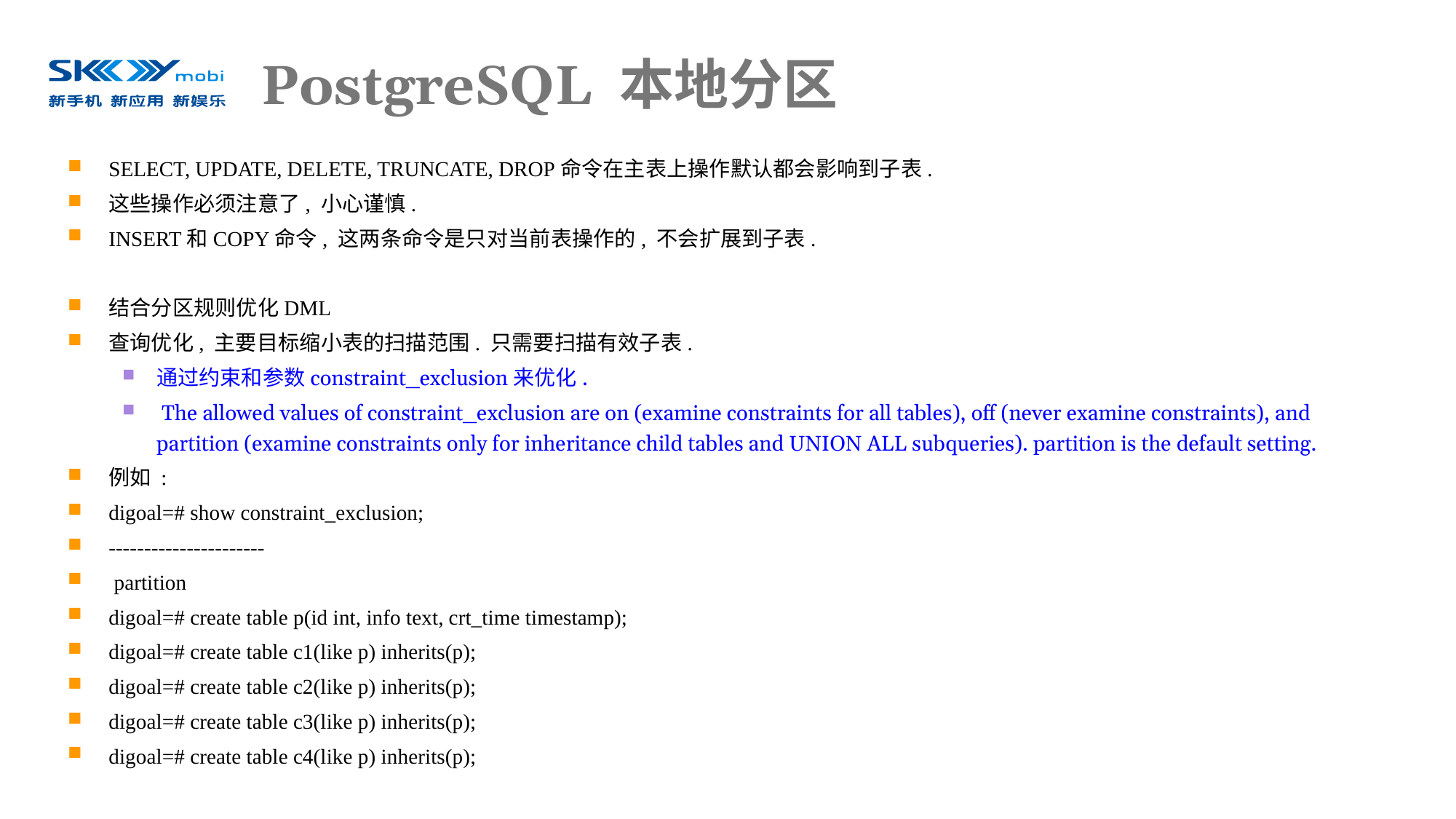

# PostgreSQL 本地分区
SELECT, UPDATE, DELETE, TRUNCATE, DROP命令在主表上操作默认都会影响到子表.
这些操作必须注意了, 小心谨慎.
INSERT和COPY命令, 这两条命令是只对当前表操作的, 不会扩展到子表.

结合分区规则优化DML
查询优化, 主要目标缩小表的扫描范围. 只需要扫描有效子表.
通过约束和参数constraint_exclusion来优化.
 The allowed values of constraint_exclusion are on (examine constraints for all tables), off (never examine constraints), and partition (examine constraints only for inheritance child tables and UNION ALL subqueries). partition is the default setting.
例如 :
digoal=# show constraint_exclusion;
----------------------
 partition
digoal=# create table p(id int, info text, crt_time timestamp);
digoal=# create table c1(like p) inherits(p);
digoal=# create table c2(like p) inherits(p);
digoal=# create table c3(like p) inherits(p);
digoal=# create table c4(like p) inherits(p);